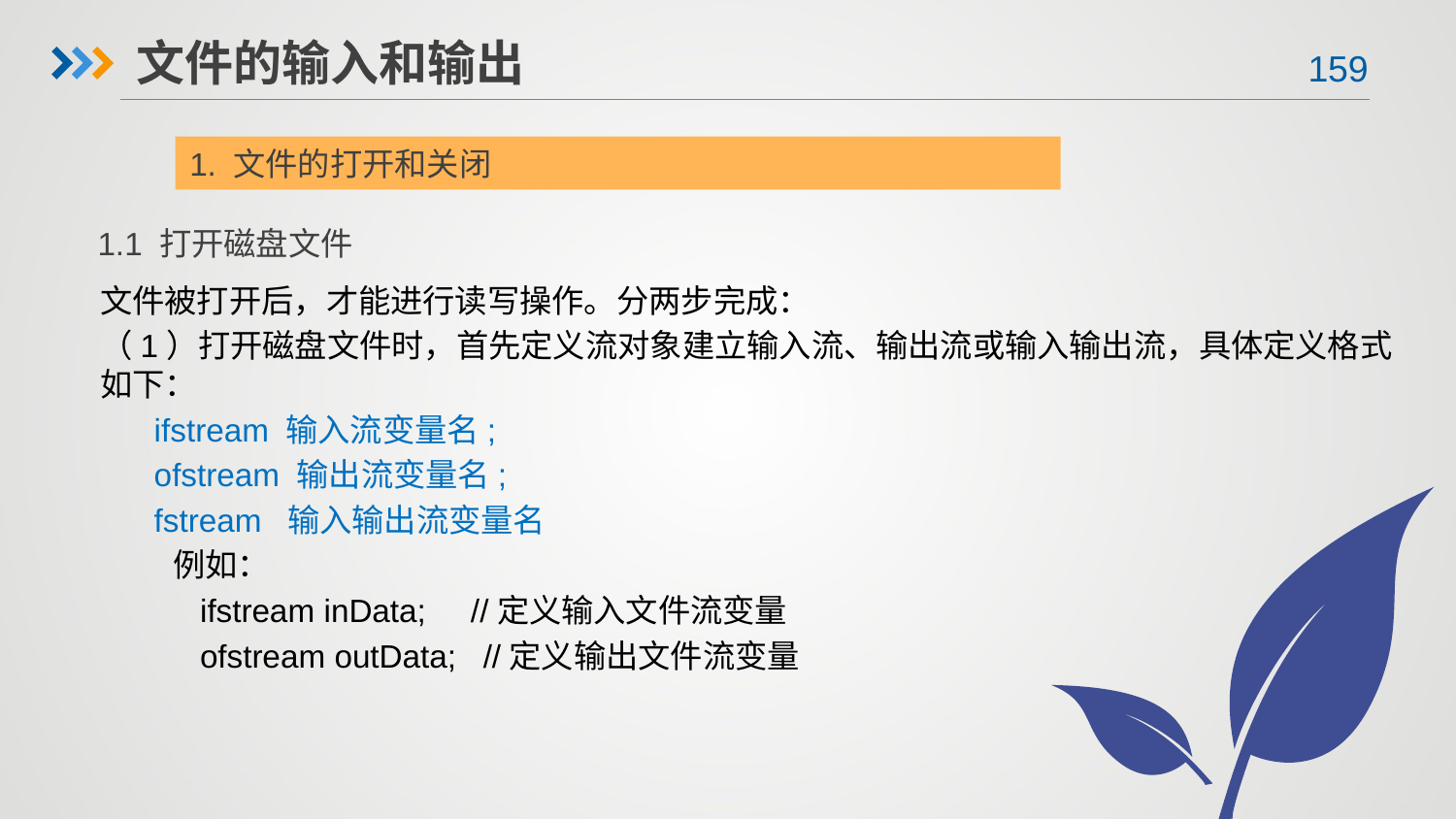

文件的输入和输出
1. 文件的打开和关闭
1.1 打开磁盘文件
文件被打开后，才能进行读写操作。分两步完成：
（1）打开磁盘文件时，首先定义流对象建立输入流、输出流或输入输出流，具体定义格式如下：
      ifstream 输入流变量名;
      ofstream 输出流变量名;
      fstream  输入输出流变量名
例如：
   ifstream inData;     //定义输入文件流变量
   ofstream outData;   //定义输出文件流变量